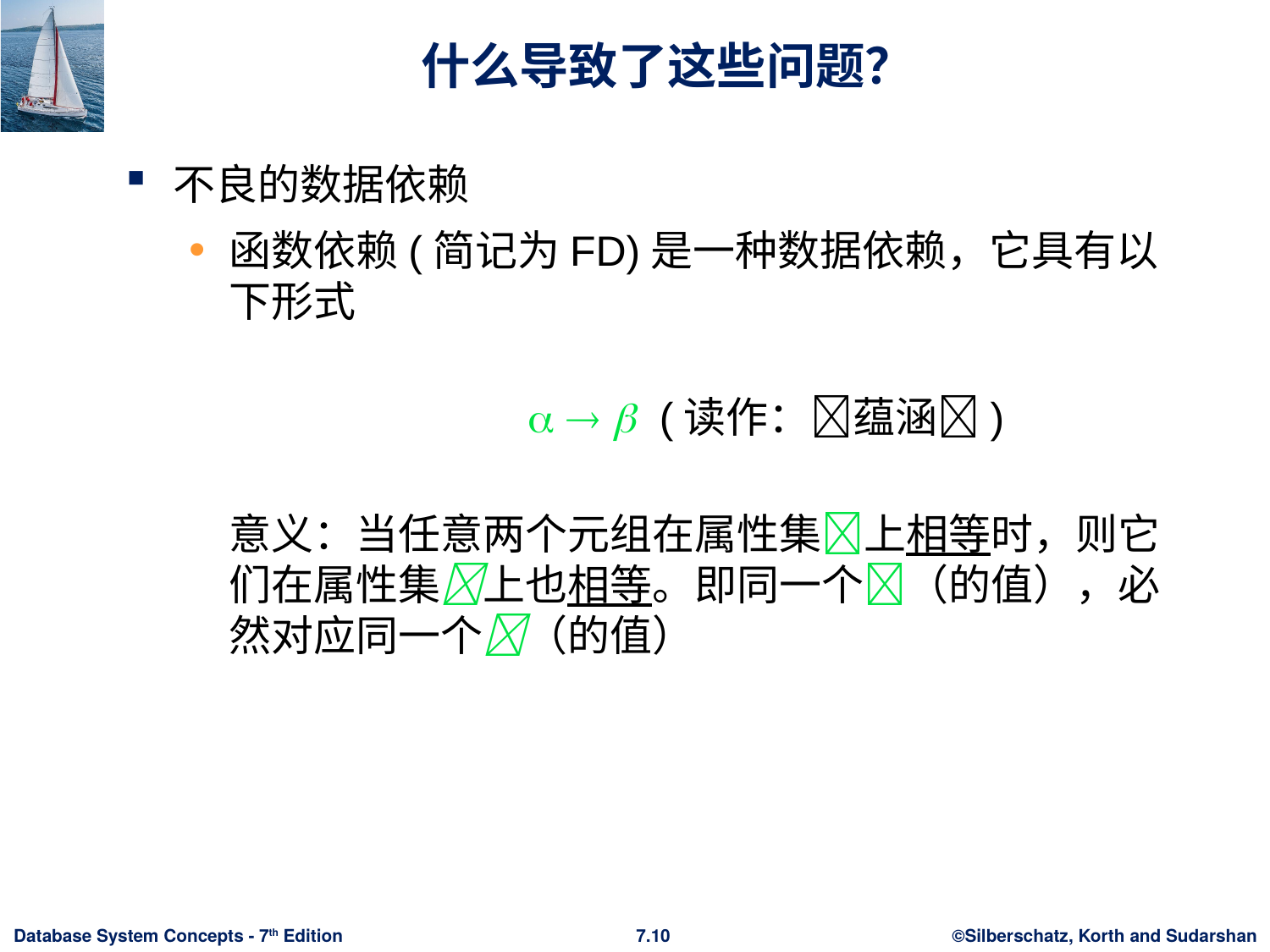

# 什么导致了这些问题？
不良的数据依赖
函数依赖(简记为FD)是一种数据依赖，它具有以下形式
		 α → β  (读作：α蕴涵β)
意义：当任意两个元组在属性集α上相等时，则它们在属性集β上也相等。即同一个α（的值），必然对应同一个β（的值）